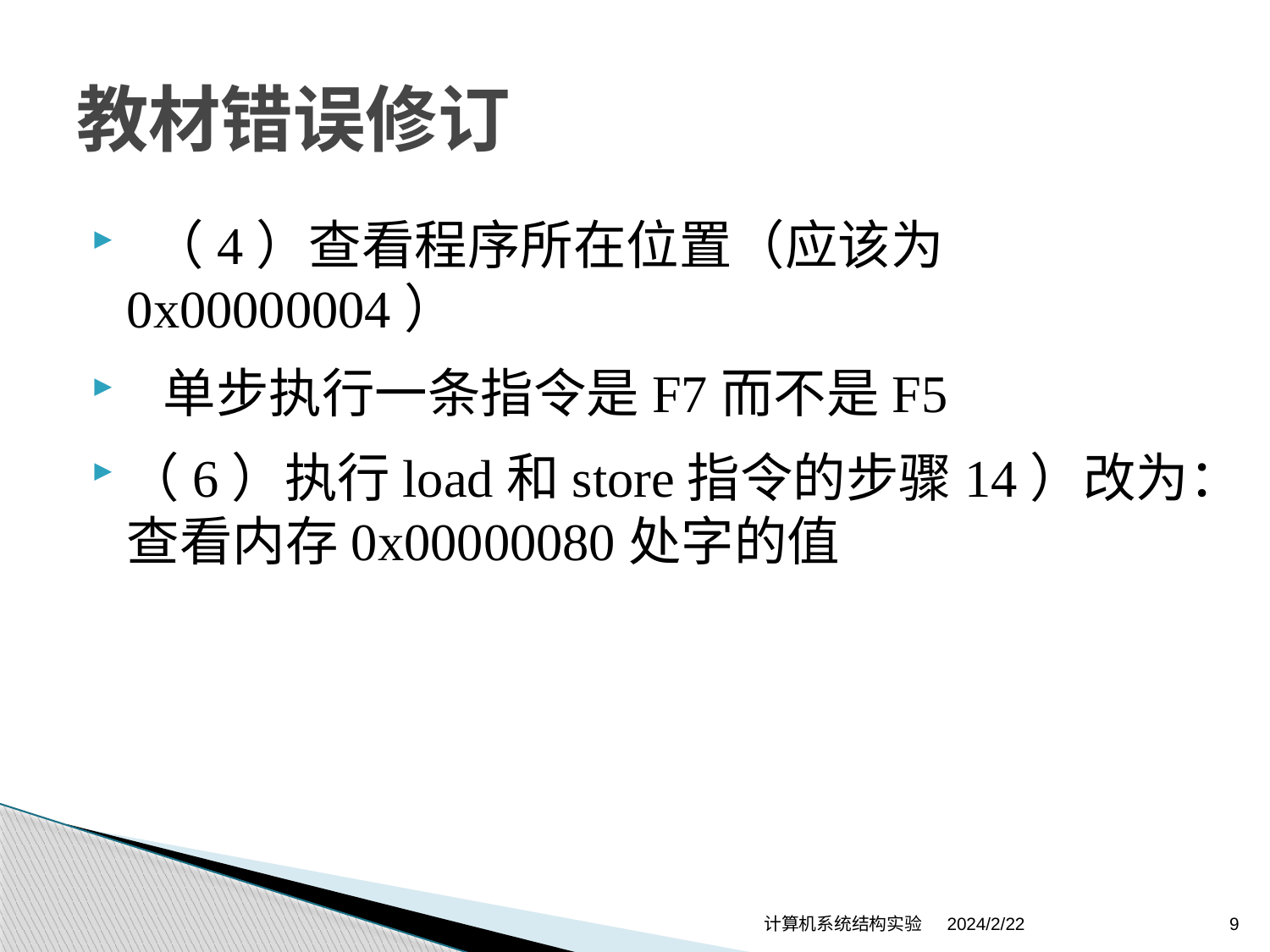

# 教材错误修订
 （4）查看程序所在位置（应该为0x00000004）
  单步执行一条指令是F7而不是F5
（6）执行load和store指令的步骤14）改为：查看内存0x00000080处字的值

计算机系统结构实验
2024/2/22
9